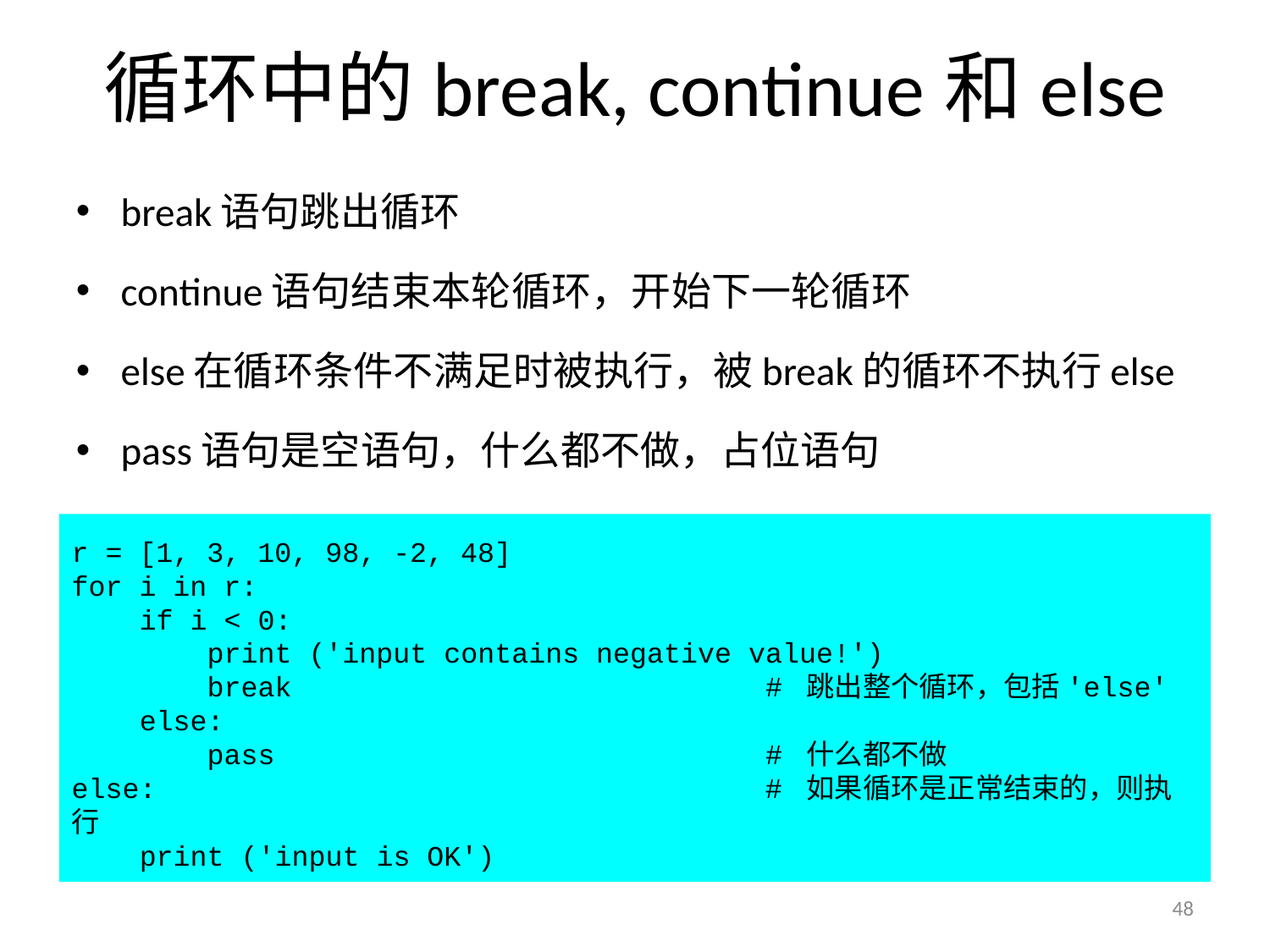

# 循环中的break, continue和else
break语句跳出循环
continue语句结束本轮循环，开始下一轮循环
else在循环条件不满足时被执行，被break的循环不执行else
pass语句是空语句，什么都不做，占位语句
r = [1, 3, 10, 98, -2, 48]
for i in r:
    if i < 0:
        print ('input contains negative value!')
        break                            # 跳出整个循环，包括'else'
    else:
        pass                             # 什么都不做
else:                                    # 如果循环是正常结束的，则执行
    print ('input is OK')
48